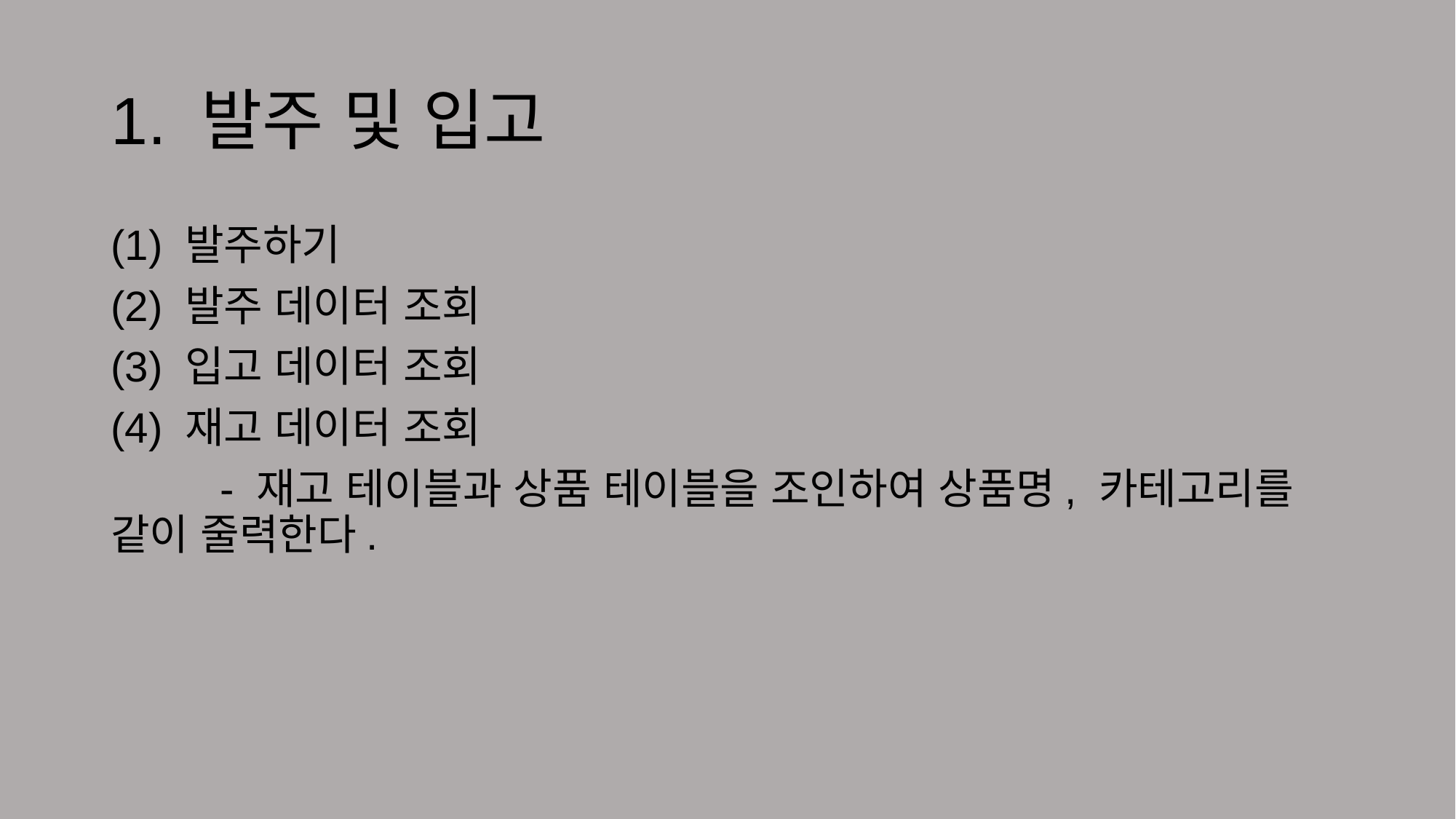

# 1. 발주 및 입고
(1) 발주하기
(2) 발주 데이터 조회
(3) 입고 데이터 조회
(4) 재고 데이터 조회
	- 재고 테이블과 상품 테이블을 조인하여 상품명, 카테고리를 같이 줄력한다.